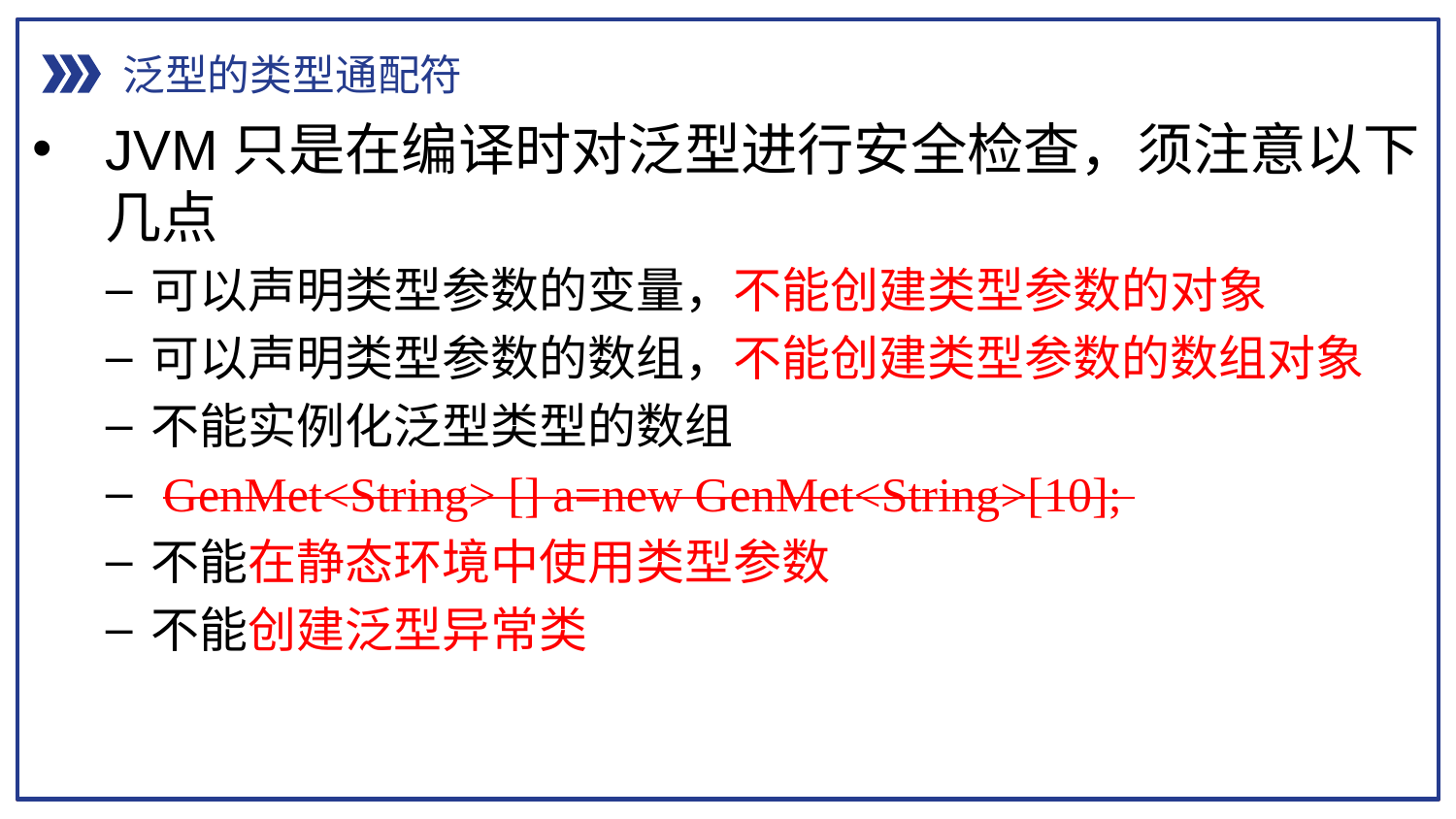

泛型的类型通配符

JVM只是在编译时对泛型进行安全检查，须注意以下几点
可以声明类型参数的变量，不能创建类型参数的对象
可以声明类型参数的数组，不能创建类型参数的数组对象
不能实例化泛型类型的数组
 GenMet<String> [] a=new GenMet<String>[10];
不能在静态环境中使用类型参数
不能创建泛型异常类